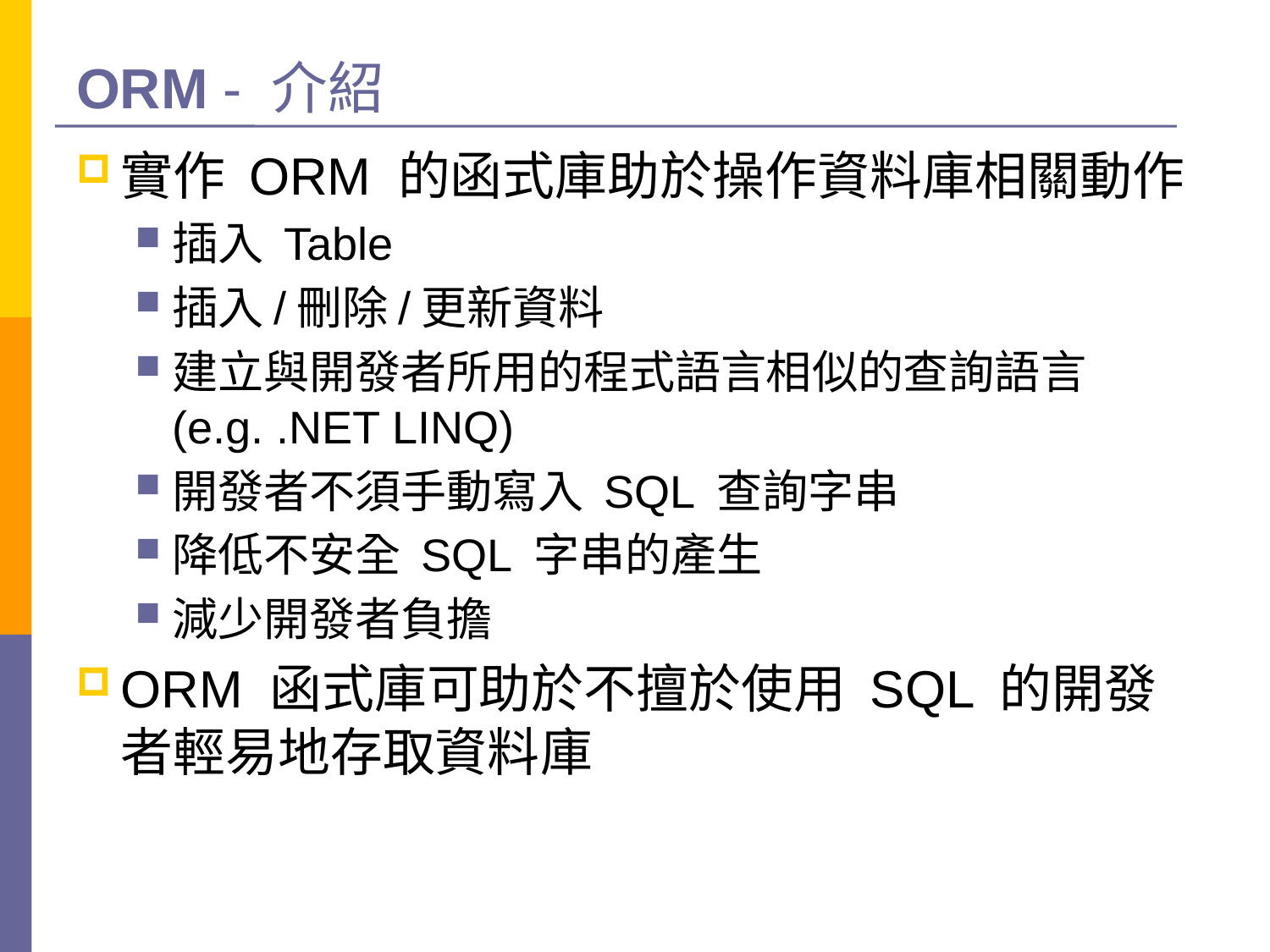

# ORM - 介紹
實作 ORM 的函式庫助於操作資料庫相關動作
插入 Table
插入/刪除/更新資料
建立與開發者所用的程式語言相似的查詢語言 (e.g. .NET LINQ)
開發者不須手動寫入 SQL 查詢字串
降低不安全 SQL 字串的產生
減少開發者負擔
ORM 函式庫可助於不擅於使用 SQL 的開發者輕易地存取資料庫